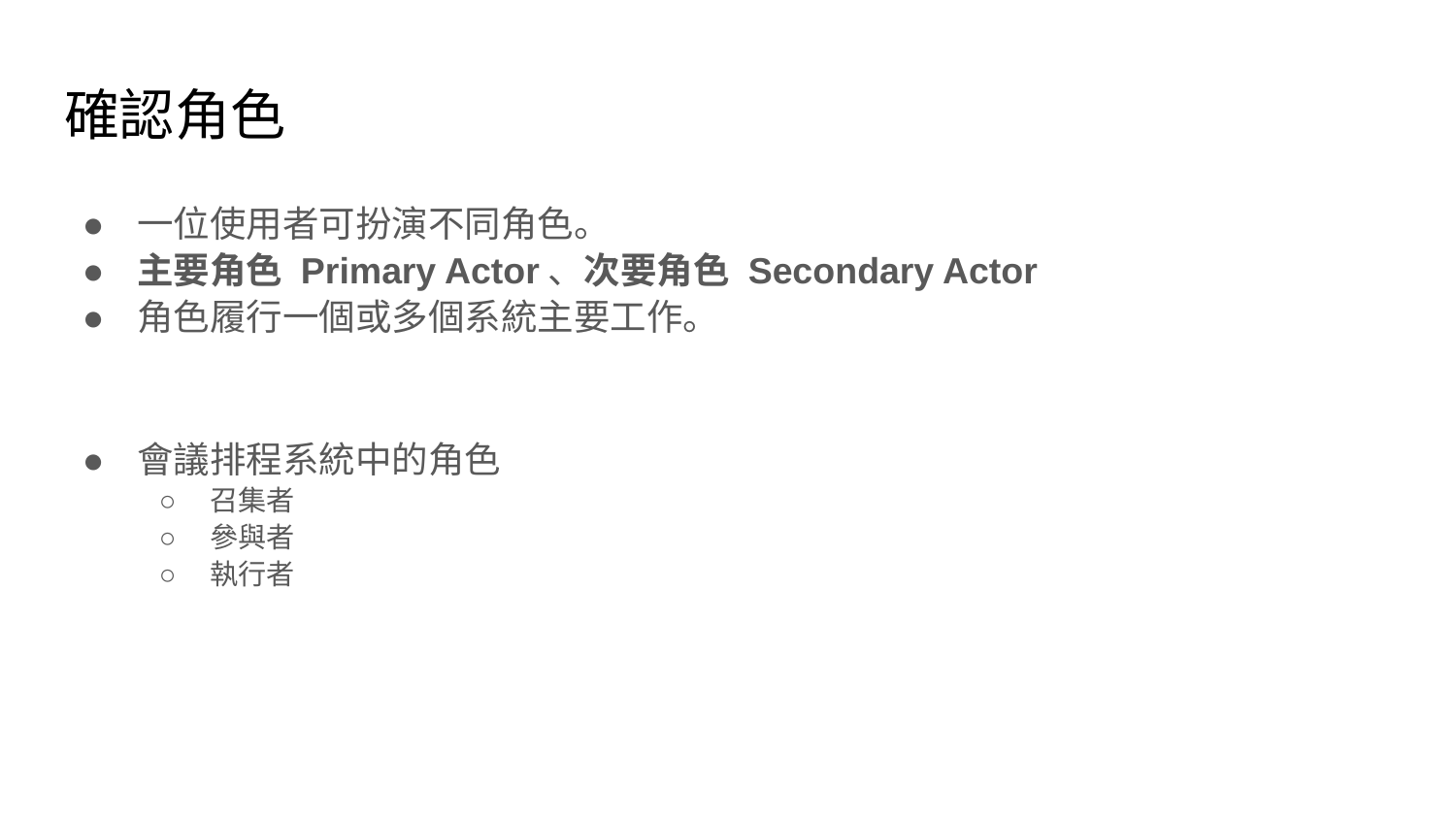

# 確認角色
一位使用者可扮演不同角色。
主要角色 Primary Actor、次要角色 Secondary Actor
角色履行一個或多個系統主要工作。

會議排程系統中的角色
召集者
參與者
執行者